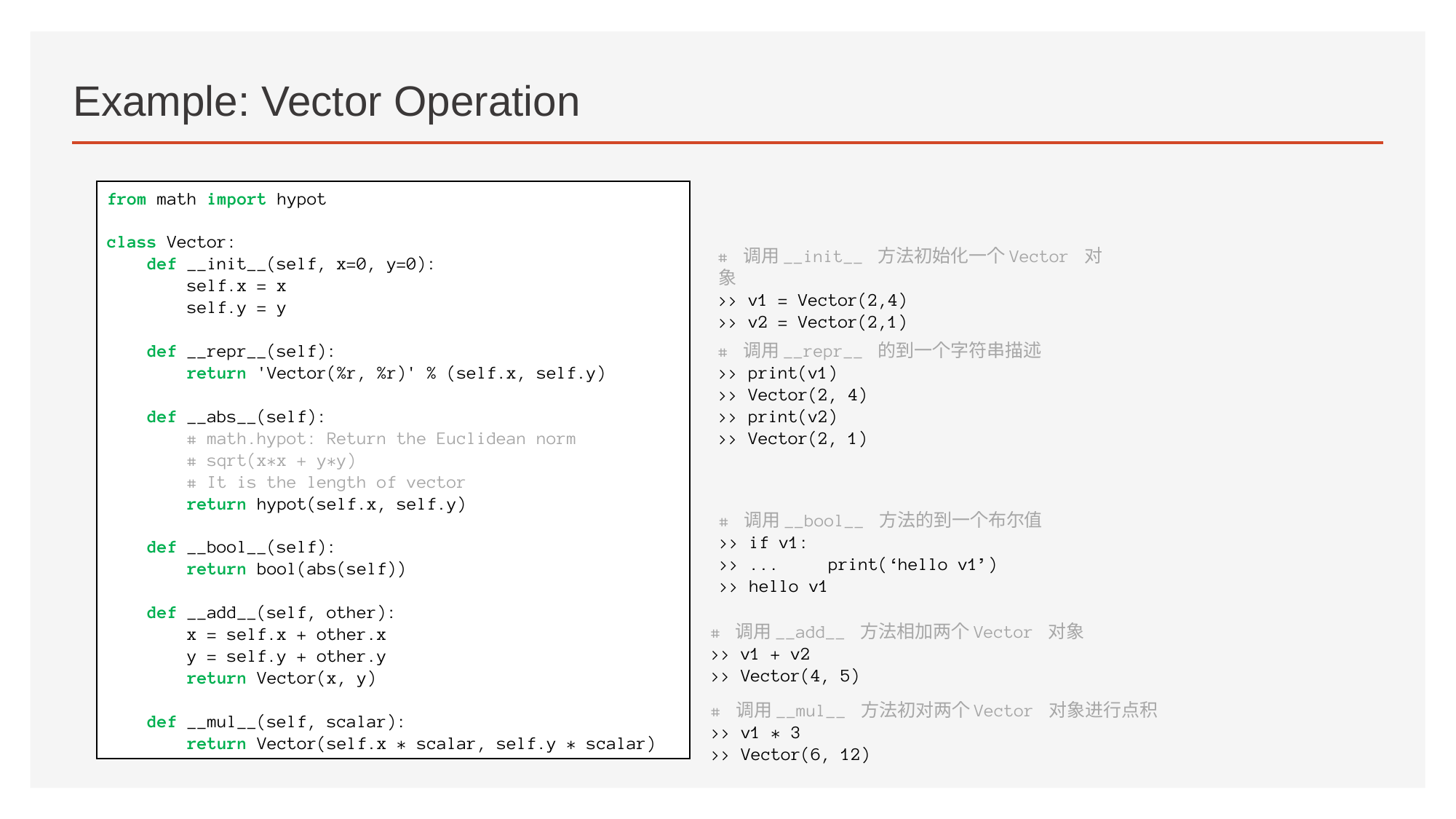

# Example: Vector Operation
from math import hypot

class Vector:
    def __init__(self, x=0, y=0):
        self.x = x
        self.y = y

    def __repr__(self):
        return 'Vector(%r, %r)' % (self.x, self.y)

    def __abs__(self):
        # math.hypot: Return the Euclidean norm
        # sqrt(x*x + y*y)
        # It is the length of vector
        return hypot(self.x, self.y)

    def __bool__(self):
        return bool(abs(self))

    def __add__(self, other):
        x = self.x + other.x
        y = self.y + other.y
        return Vector(x, y)

    def __mul__(self, scalar):
        return Vector(self.x * scalar, self.y * scalar)
# 调用__init__ 方法初始化一个Vector 对象
>> v1 = Vector(2,4)
>> v2 = Vector(2,1)
# 调用__repr__ 的到一个字符串描述
>> print(v1)
>> Vector(2, 4)
>> print(v2)
>> Vector(2, 1)
# 调用__bool__ 方法的到一个布尔值
>> if v1:
>> ...	print(‘hello v1’)
>> hello v1
# 调用__add__ 方法相加两个Vector 对象
>> v1 + v2
>> Vector(4, 5)
# 调用__mul__ 方法初对两个Vector 对象进行点积
>> v1 * 3
>> Vector(6, 12)